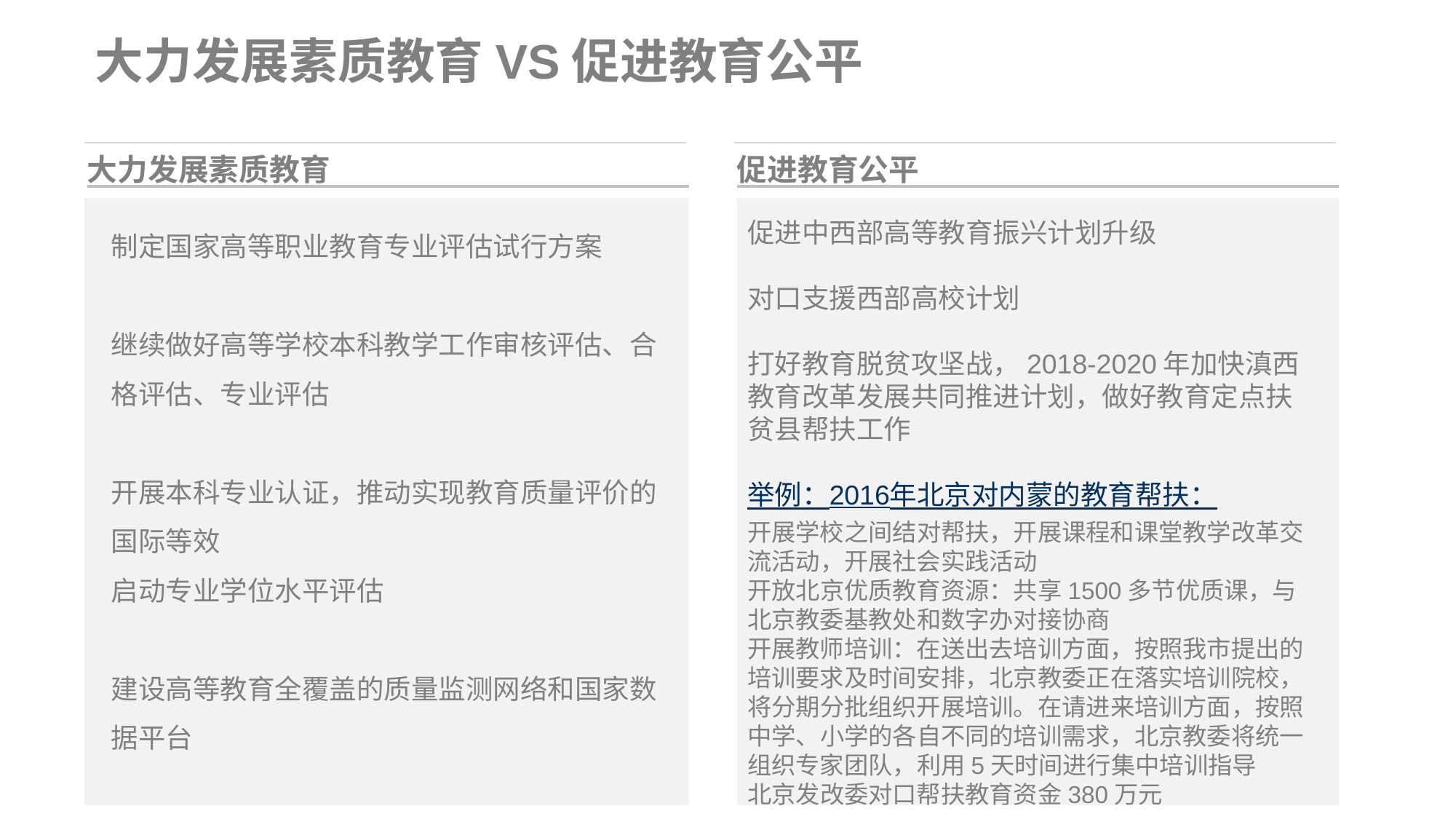

大力发展素质教育VS促进教育公平
促进教育公平
大力发展素质教育

制定国家高等职业教育专业评估试行方案

继续做好高等学校本科教学工作审核评估、合格评估、专业评估

开展本科专业认证，推动实现教育质量评价的国际等效
启动专业学位水平评估

建设高等教育全覆盖的质量监测网络和国家数据平台

促进中西部高等教育振兴计划升级

对口支援西部高校计划

打好教育脱贫攻坚战，2018-2020年加快滇西教育改革发展共同推进计划，做好教育定点扶贫县帮扶工作

举例：2016年北京对内蒙的教育帮扶：
开展学校之间结对帮扶，开展课程和课堂教学改革交流活动，开展社会实践活动
开放北京优质教育资源：共享1500多节优质课，与北京教委基教处和数字办对接协商
开展教师培训：在送出去培训方面，按照我市提出的培训要求及时间安排，北京教委正在落实培训院校，将分期分批组织开展培训。在请进来培训方面，按照中学、小学的各自不同的培训需求，北京教委将统一组织专家团队，利用5天时间进行集中培训指导
北京发改委对口帮扶教育资金380万元